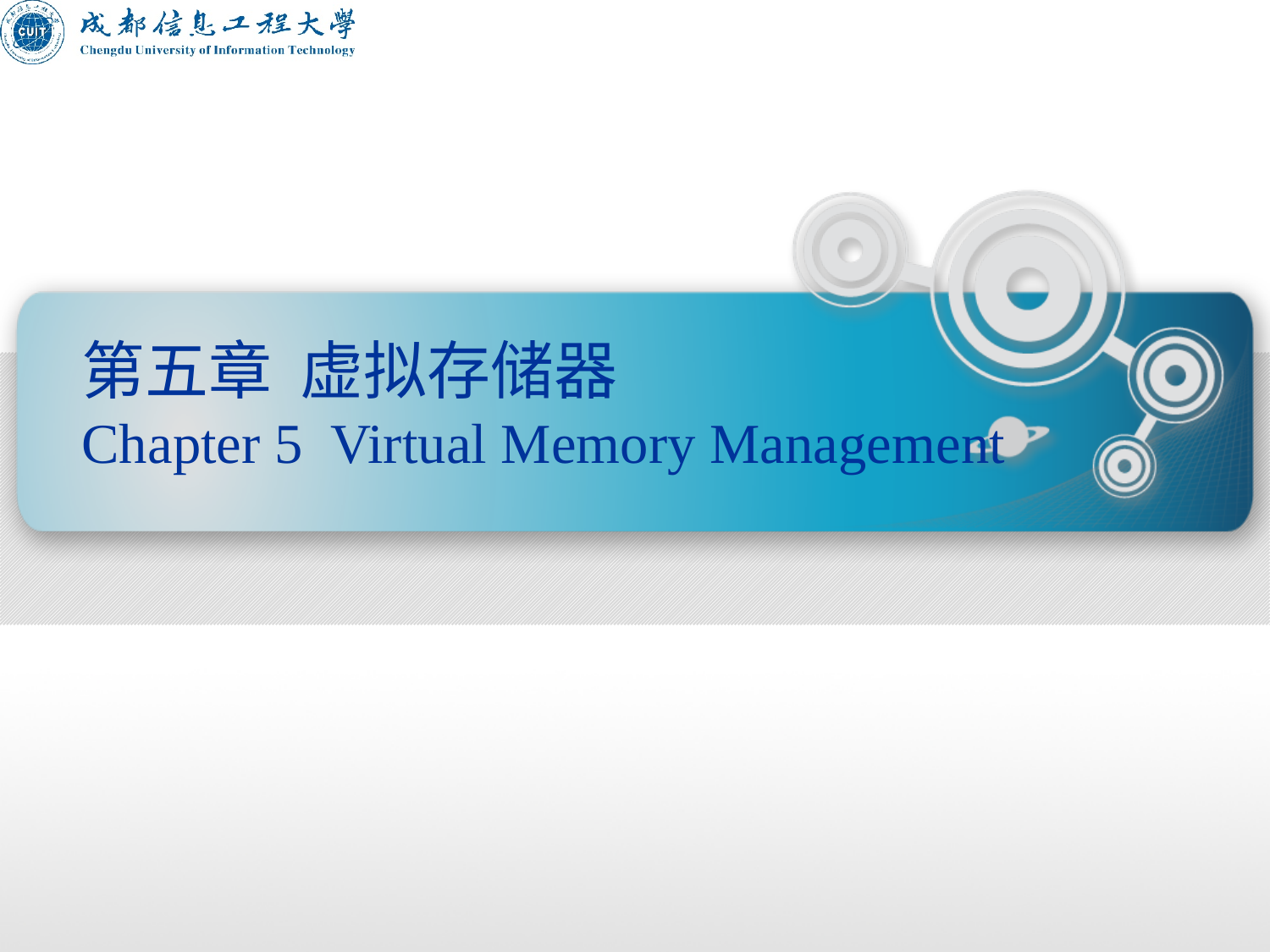

第五章  虚拟存储器
Chapter 5  Virtual Memory Management